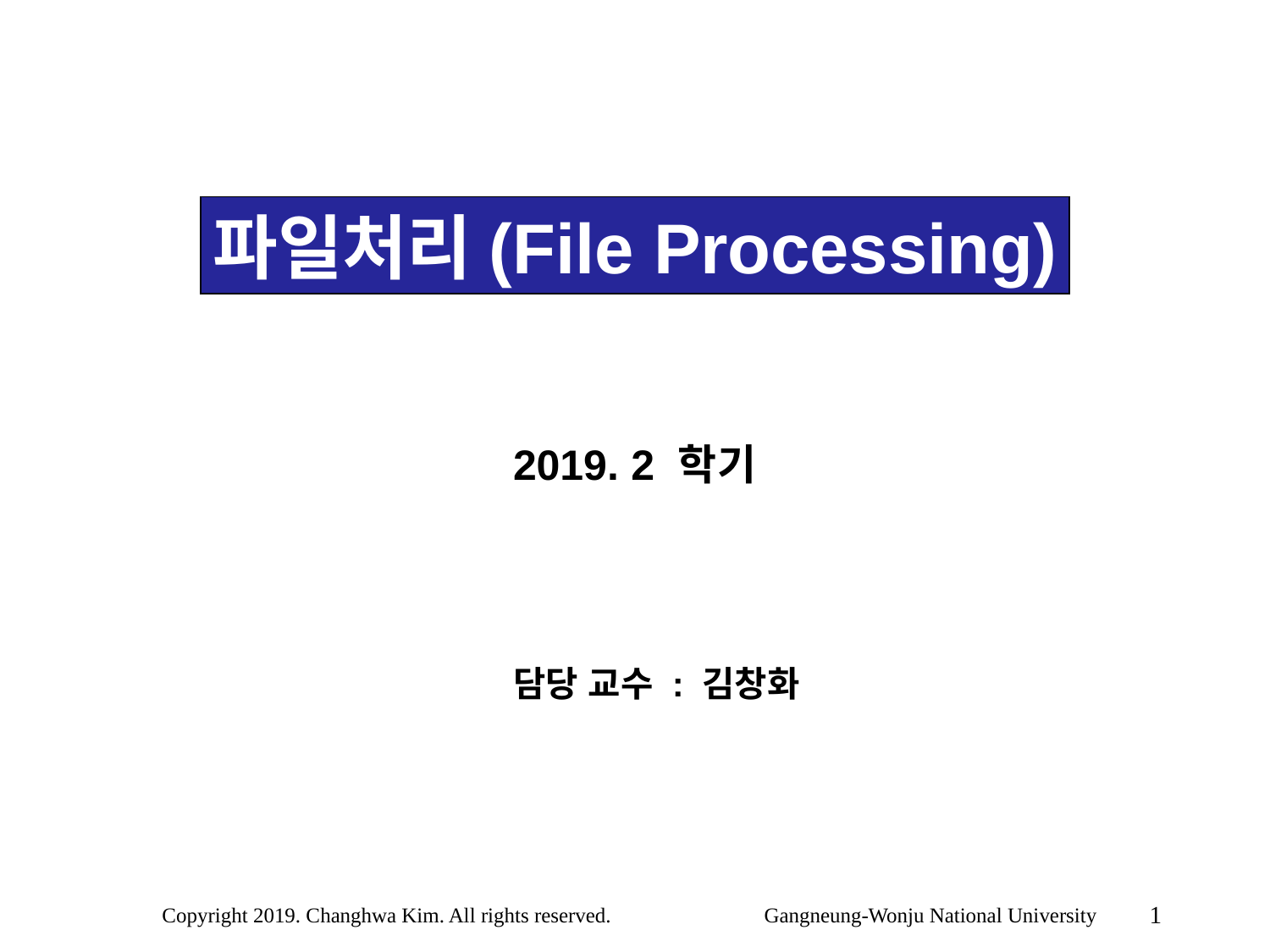

파일처리(File Processing)
2019. 2 학기
담당 교수 : 김창화
1
Copyright 2019. Changhwa Kim. All rights reserved.                             Gangneung-Wonju National University